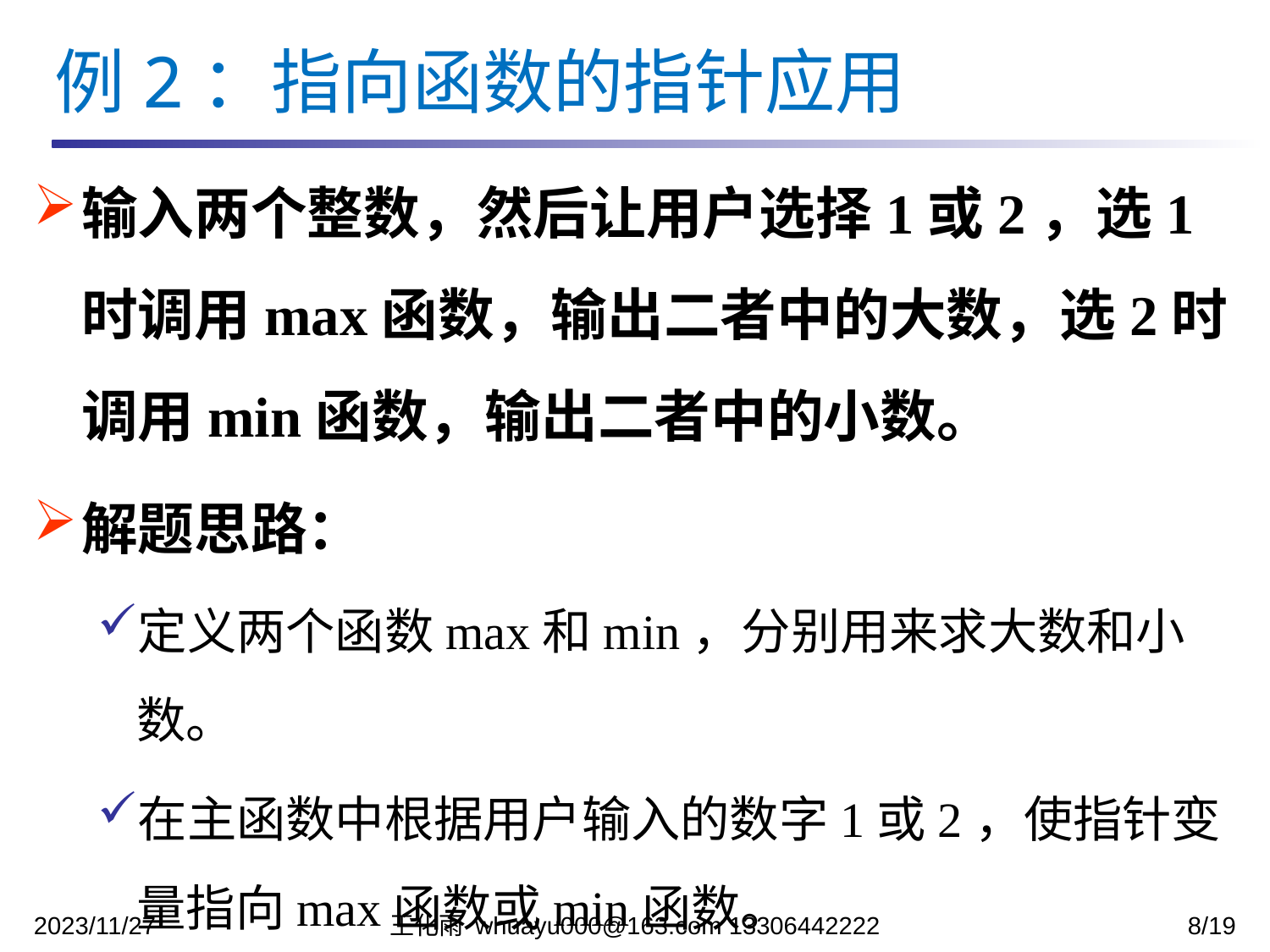

例2：指向函数的指针应用
输入两个整数，然后让用户选择1或2，选1时调用max函数，输出二者中的大数，选2时调用min函数，输出二者中的小数。
解题思路：
定义两个函数max和min，分别用来求大数和小数。
在主函数中根据用户输入的数字1或2，使指针变量指向max函数或min函数。
2023/11/27
王化雨 whuayu000@163.com 13306442222
8/19